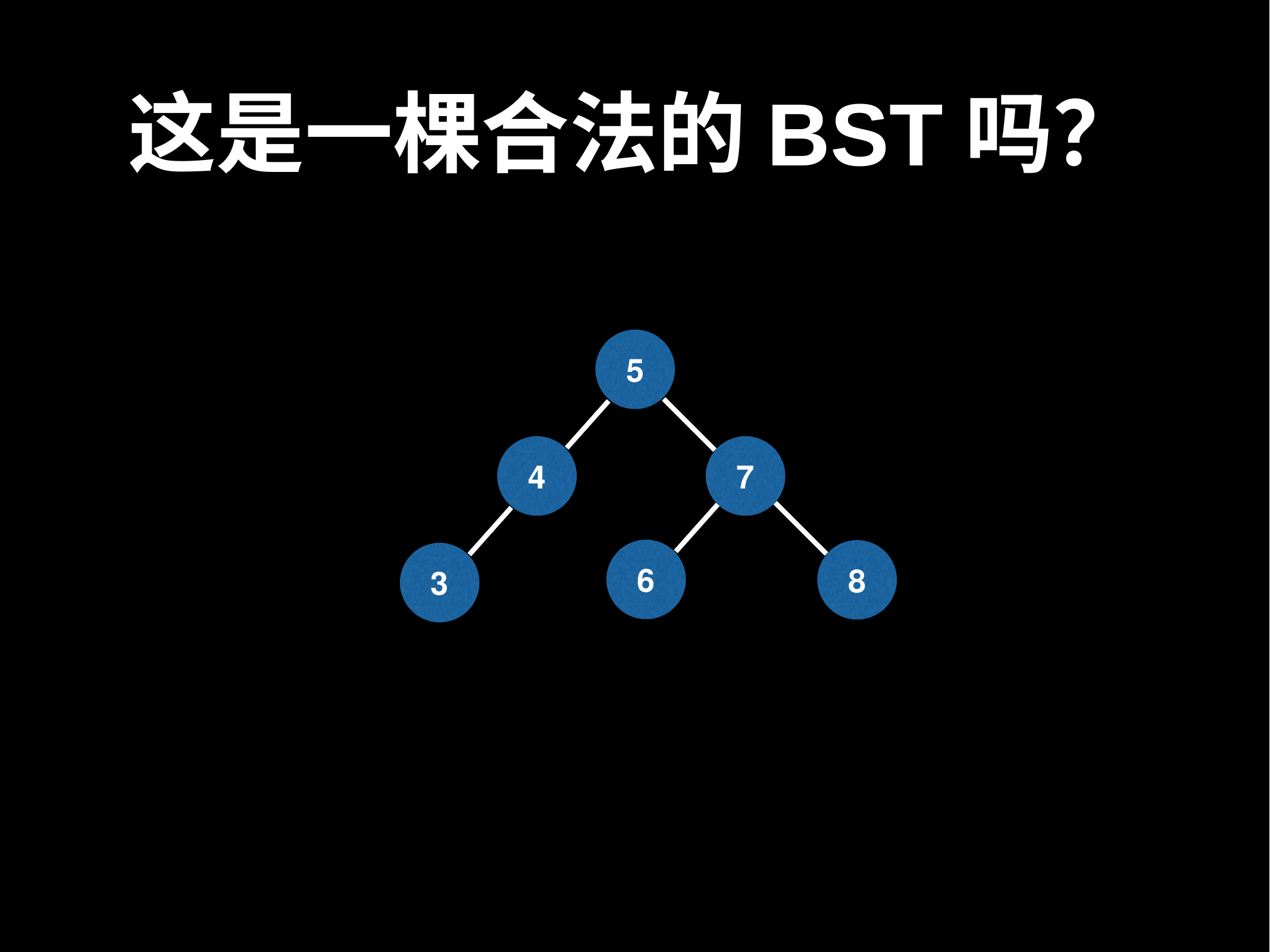

# 这是一棵合法的BST吗？
5

4
7

6
8
3